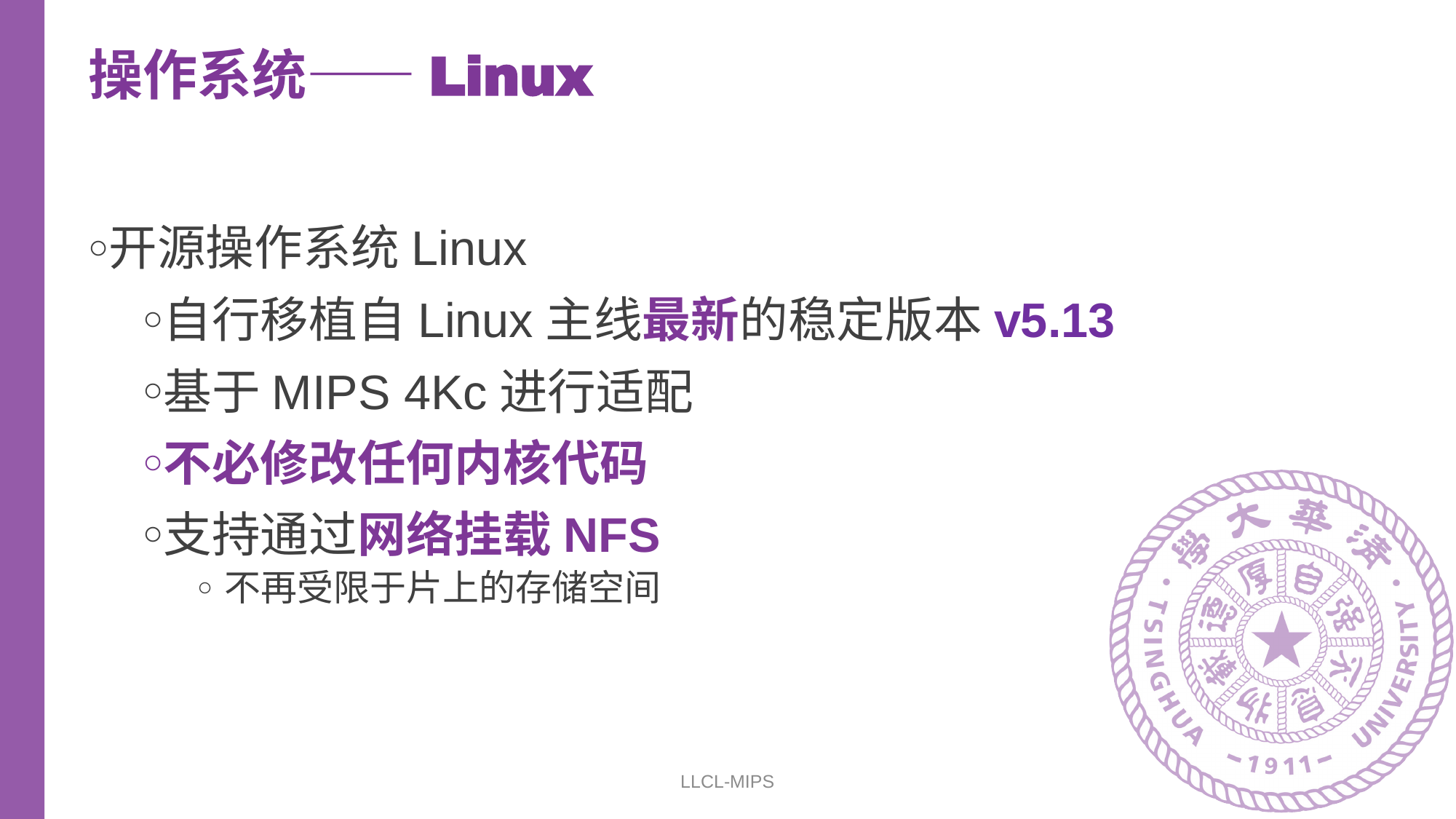

# 操作系统——Linux
开源操作系统Linux
自行移植自Linux主线最新的稳定版本v5.13
基于MIPS 4Kc进行适配
不必修改任何内核代码
支持通过网络挂载NFS
不再受限于片上的存储空间

LLCL-MIPS
14